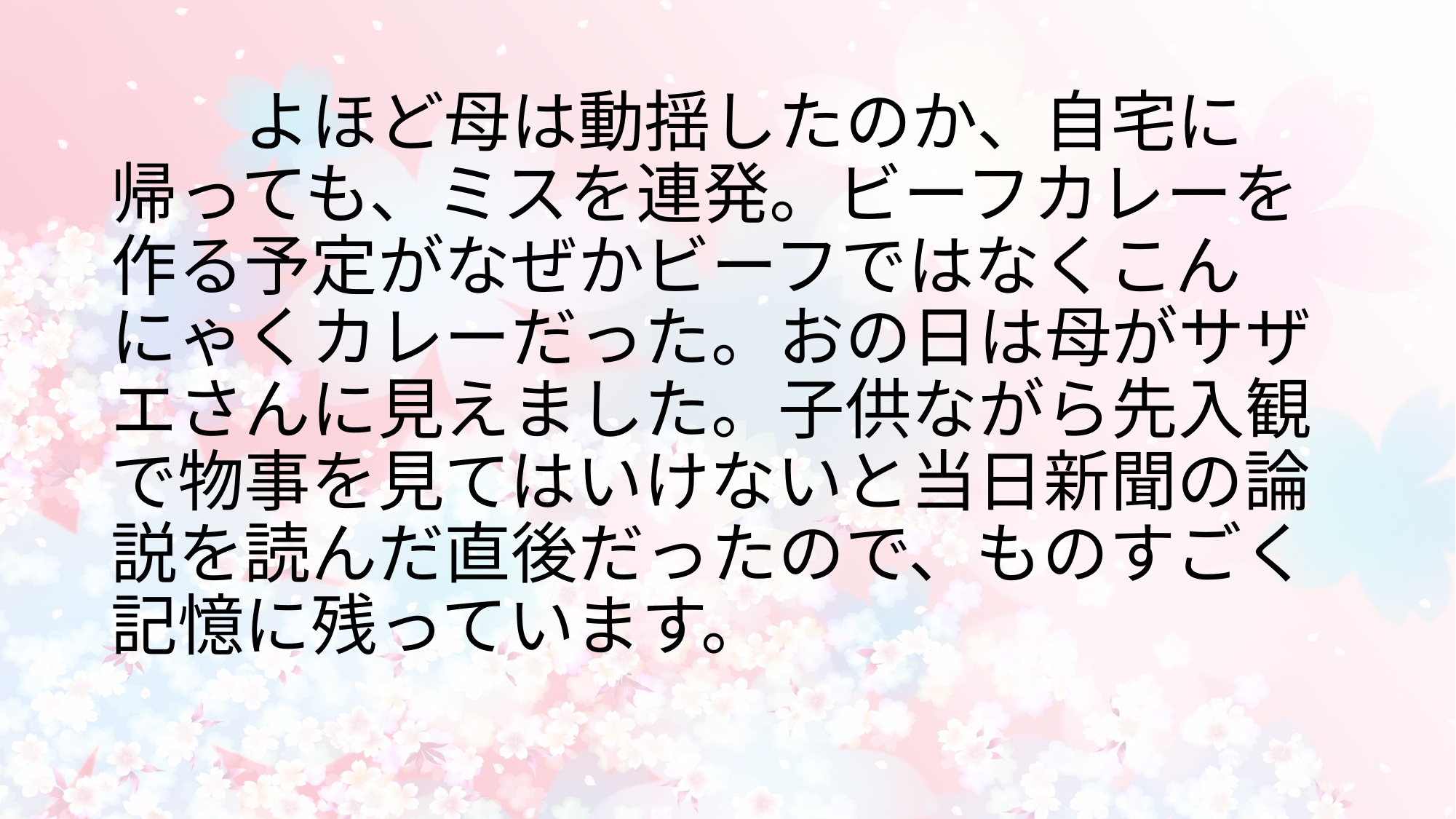

よほど母は動揺したのか、自宅に帰っても、ミスを連発。ビーフカレーを作る予定がなぜかビーフではなくこんにゃくカレーだった。おの日は母がサザエさんに見えました。子供ながら先入観で物事を見てはいけないと当日新聞の論説を読んだ直後だったので、ものすごく記憶に残っています。